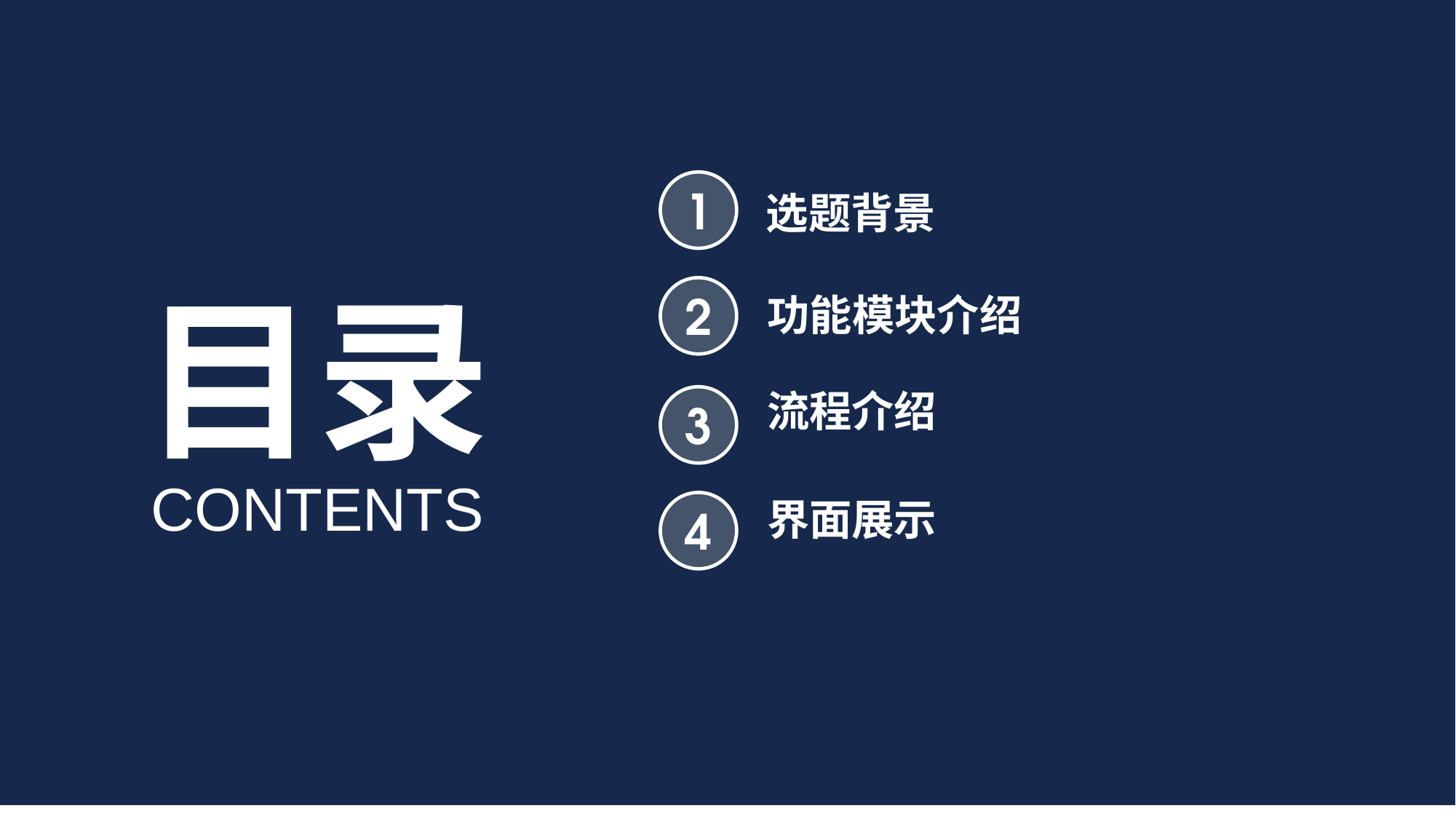

1
选题背景
目录
2
功能模块介绍
流程介绍
3
CONTENTS
界面展示
4